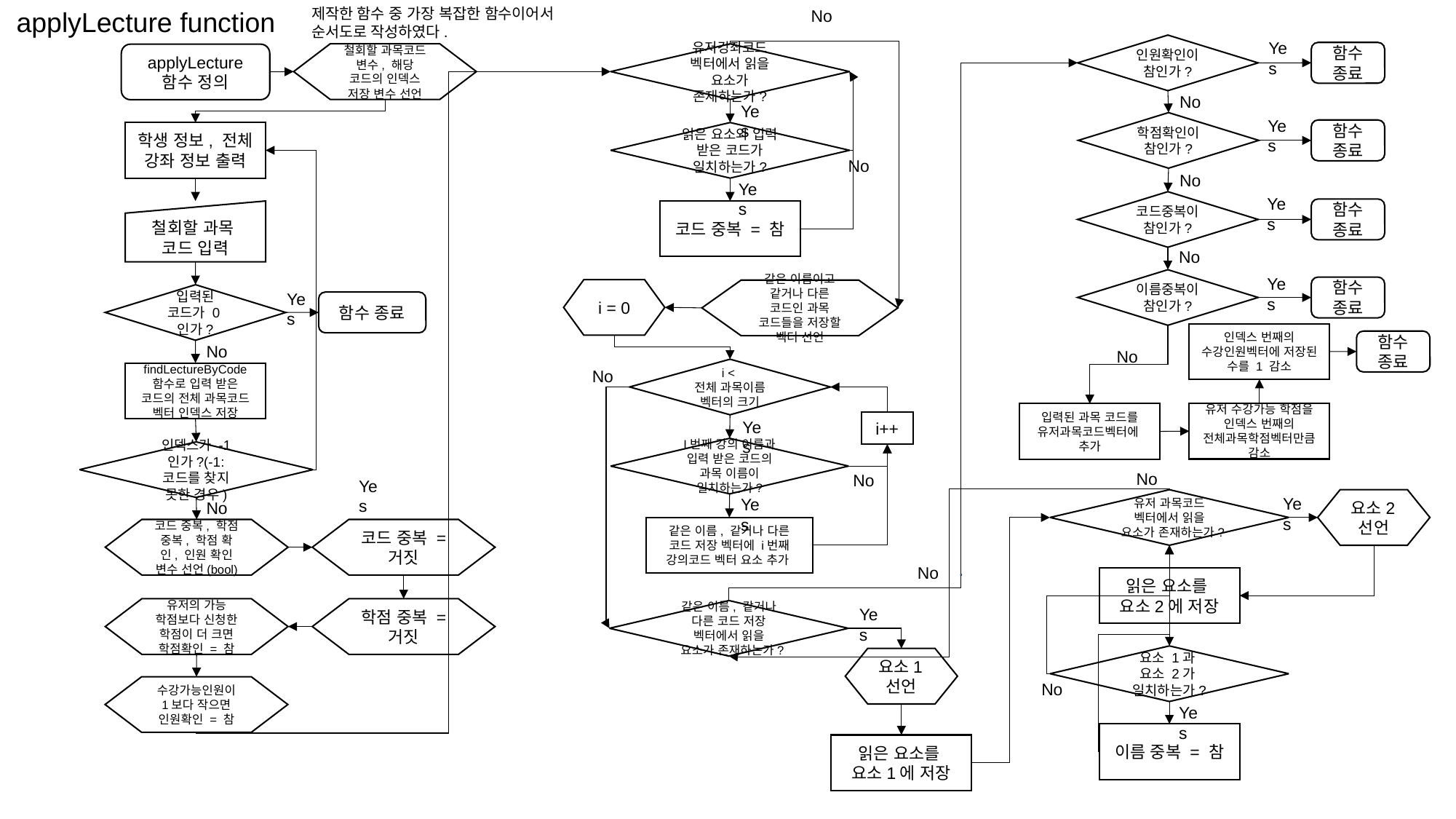

applyLecture function
제작한 함수 중 가장 복잡한 함수이어서
순서도로 작성하였다.
No
Yes
인원확인이 참인가?
함수 종료
철회할 과목코드 변수, 해당 코드의 인덱스 저장 변수 선언
유저강좌코드 벡터에서 읽을 요소가 존재하는가?
applyLecture
함수 정의
No
Yes
Yes
학점확인이 참인가?
함수 종료
학생 정보, 전체
강좌 정보 출력
읽은 요소와 입력 받은 코드가 일치하는가?
No
No
Yes
Yes
코드중복이 참인가?
함수 종료
철회할 과목
코드 입력
코드 중복 = 참
No
Yes
이름중복이 참인가?
함수 종료
i = 0
같은 이름이고 같거나 다른 코드인 과목 코드들을 저장할 벡터 선언
Yes
입력된 코드가 0인가?
함수 종료
인덱스 번째의 수강인원벡터에 저장된 수를 1 감소
함수 종료
No
No
i <
전체 과목이름 벡터의 크기
No
findLectureByCode 함수로 입력 받은 코드의 전체 과목코드 벡터 인덱스 저장
유저 수강가능 학점을 인덱스 번째의 전체과목학점벡터만큼 감소
입력된 과목 코드를 유저과목코드벡터에
추가
Yes
i++
I번째 강의 이름과 입력 받은 코드의 과목 이름이
일치하는가?
인덱스가 -1 인가?(-1: 코드를 찾지 못한 경우)
No
No
Yes
Yes
Yes
요소2선언
유저 과목코드 벡터에서 읽을 요소가 존재하는가?
No
같은 이름, 같거나 다른 코드 저장 벡터에 i번째 강의코드 벡터 요소 추가
코드 중복, 학점 중복, 학점 확인, 인원 확인 변수 선언(bool)
코드 중복 = 거짓
No
읽은 요소를
요소2에 저장

유저의 가능 학점보다 신청한 학점이 더 크면 학점확인 = 참
학점 중복 = 거짓
Yes
같은 이름, 같거나 다른 코드 저장 벡터에서 읽을 요소가 존재하는가?
요소 1과
요소 2가
일치하는가?
요소1선언
No
수강가능인원이 1보다 작으면 인원확인 = 참
Yes
이름 중복 = 참
읽은 요소를
요소1에 저장